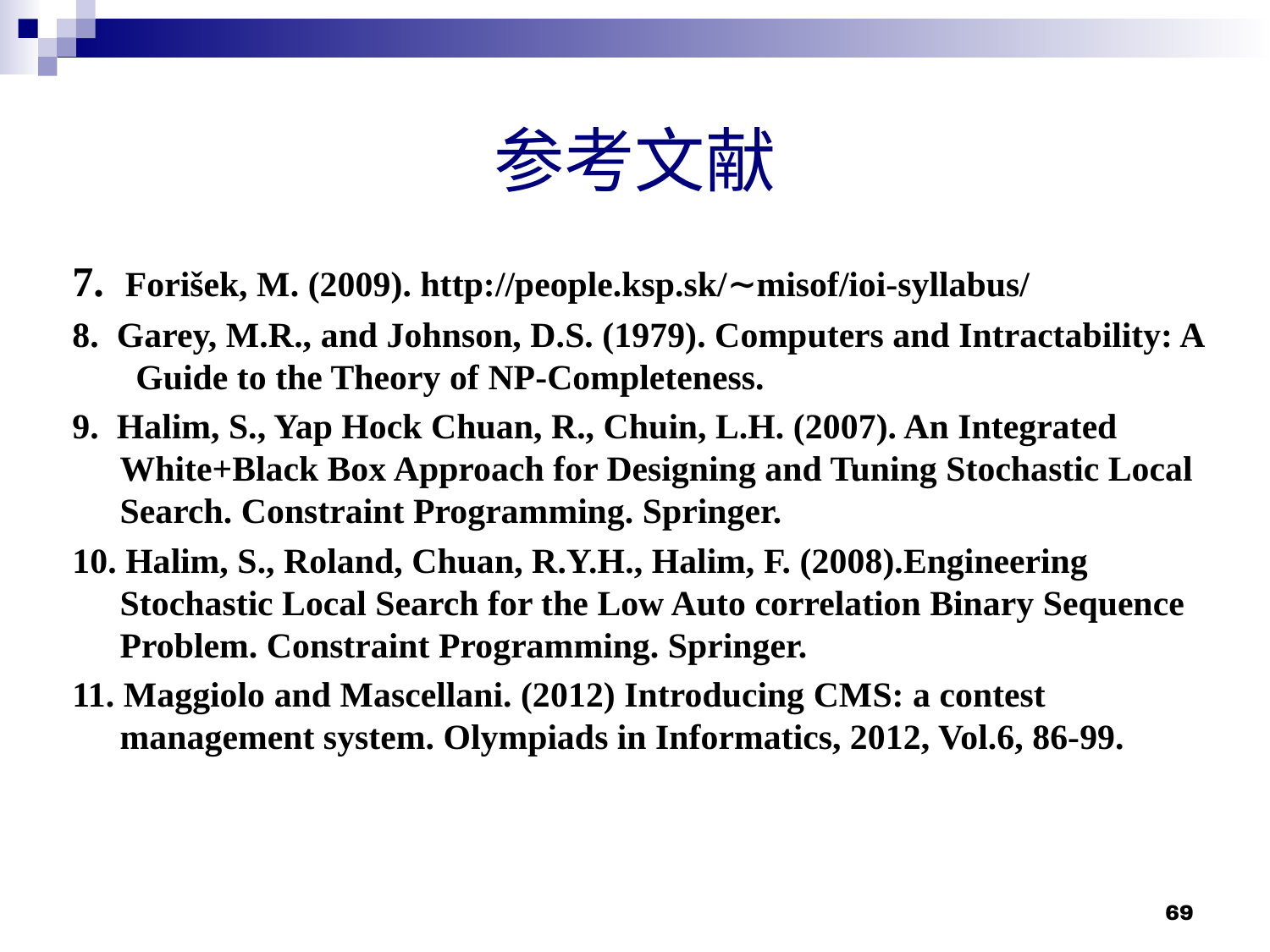

# 参考文献
7.  Forišek, M. (2009). http://people.ksp.sk/∼misof/ioi-syllabus/
8.  Garey, M.R., and Johnson, D.S. (1979). Computers and Intractability: A Guide to the Theory of NP-Completeness.
9.  Halim, S., Yap Hock Chuan, R., Chuin, L.H. (2007). An Integrated White+Black Box Approach for Designing and Tuning Stochastic Local Search. Constraint Programming. Springer.
10. Halim, S., Roland, Chuan, R.Y.H., Halim, F. (2008).Engineering Stochastic Local Search for the Low Auto correlation Binary Sequence Problem. Constraint Programming. Springer.
11. Maggiolo and Mascellani. (2012) Introducing CMS: a contest management system. Olympiads in Informatics, 2012, Vol.6, 86-99.

69